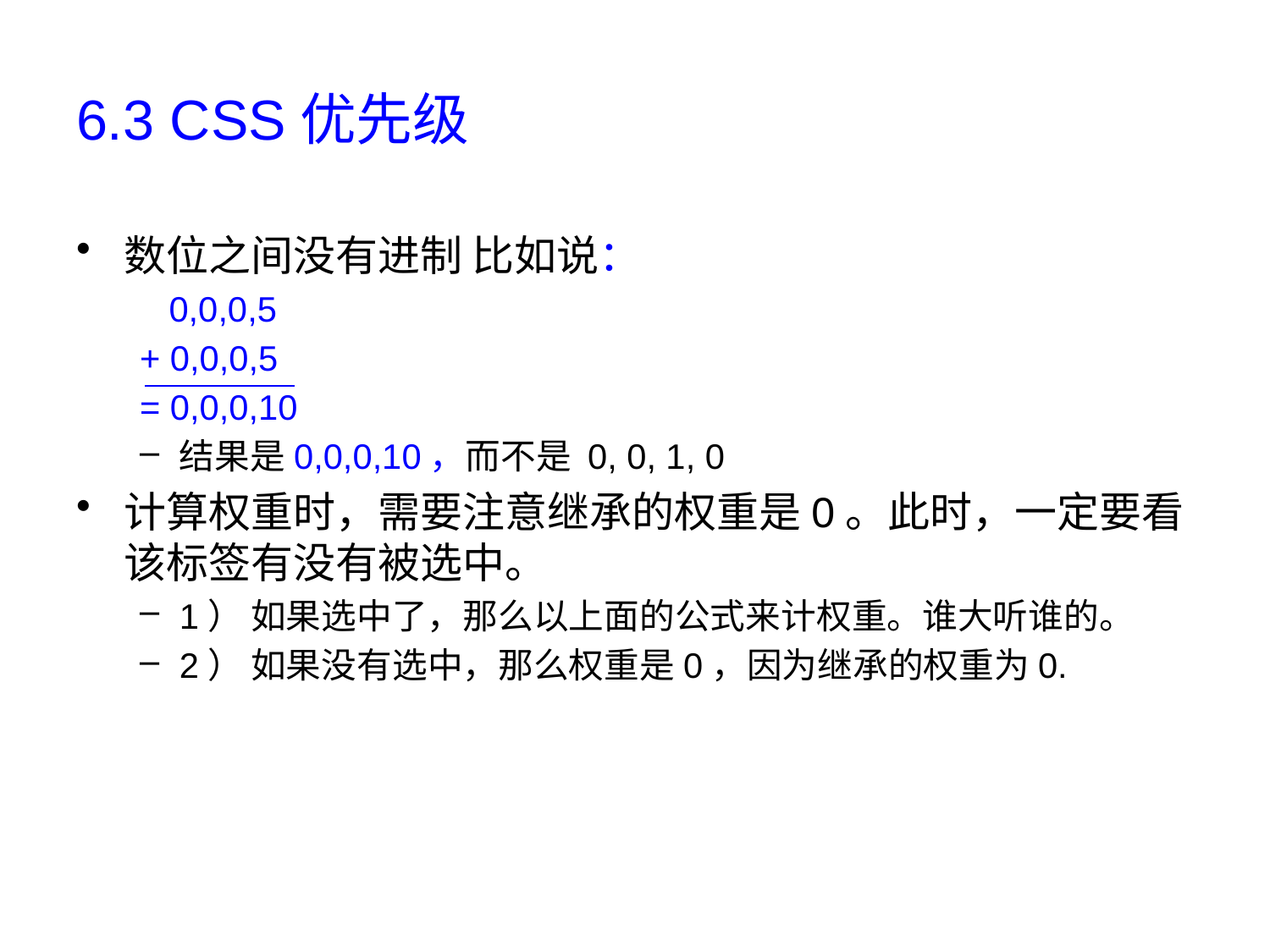

# 6.3 CSS优先级
数位之间没有进制 比如说：
   0,0,0,5
+ 0,0,0,5
= 0,0,0,10
结果是0,0,0,10，而不是 0, 0, 1, 0
计算权重时，需要注意继承的权重是0。此时，一定要看该标签有没有被选中。
1） 如果选中了，那么以上面的公式来计权重。谁大听谁的。
2） 如果没有选中，那么权重是0，因为继承的权重为0.